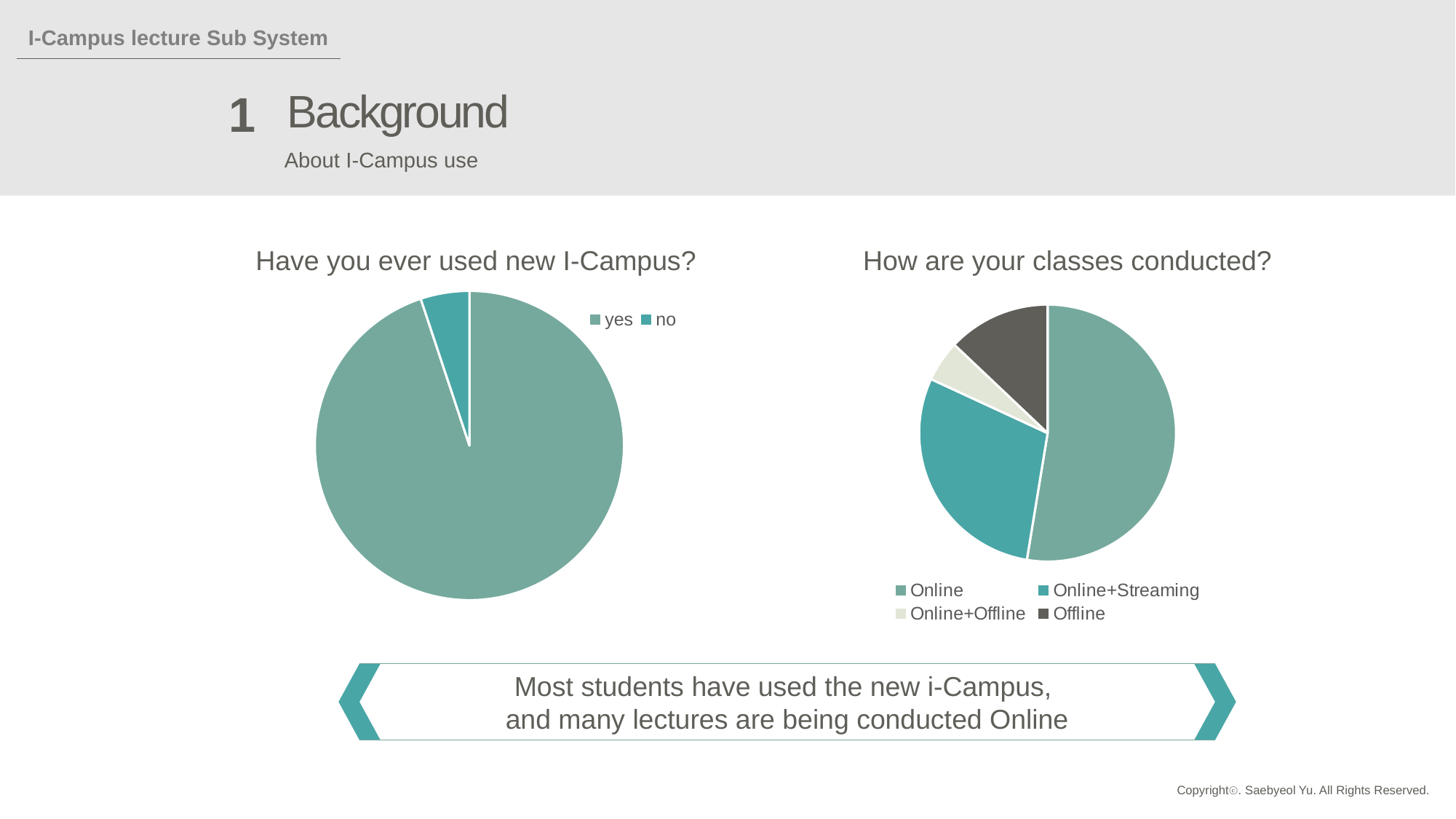

I-Campus lecture Sub System
Background
1
About I-Campus use
Have you ever used new I-Campus?
How are your classes conducted?

### Chart

| Category | Have you ever used new i-campus?
 |
|---|---|
| yes | 94.9 |
| no | 5.1 |

### Chart

| Category | 판매 |
|---|---|
| Online  | 61.0 |
| Online+Streaming | 34.0 |
| Online+Offline | 6.0 |
| Offline | 15.0 |
Most students have used the new i-Campus,
and many lectures are being conducted Online